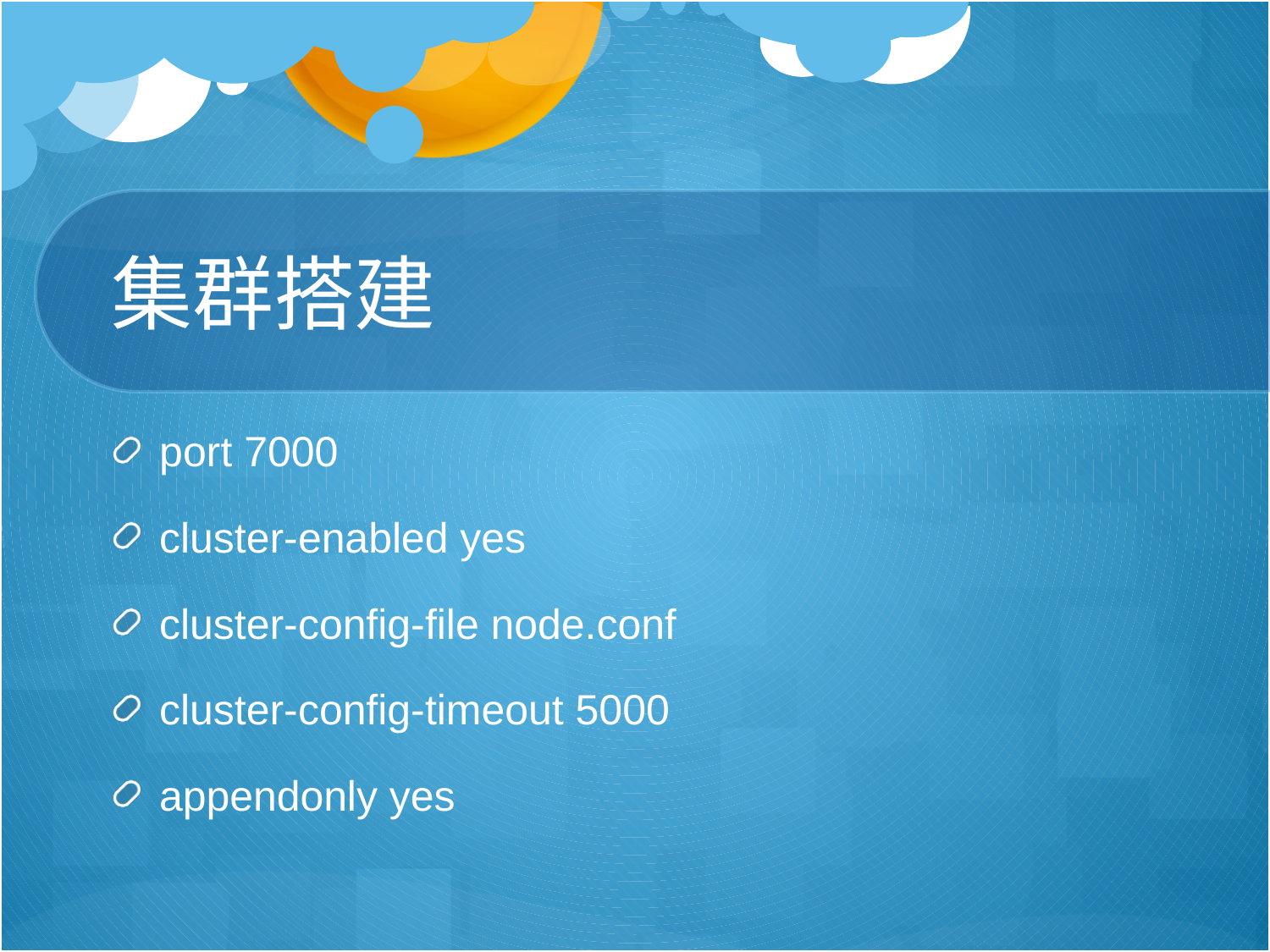

# 集群搭建
port 7000
cluster-enabled yes
cluster-config-file node.conf
cluster-config-timeout 5000
appendonly yes